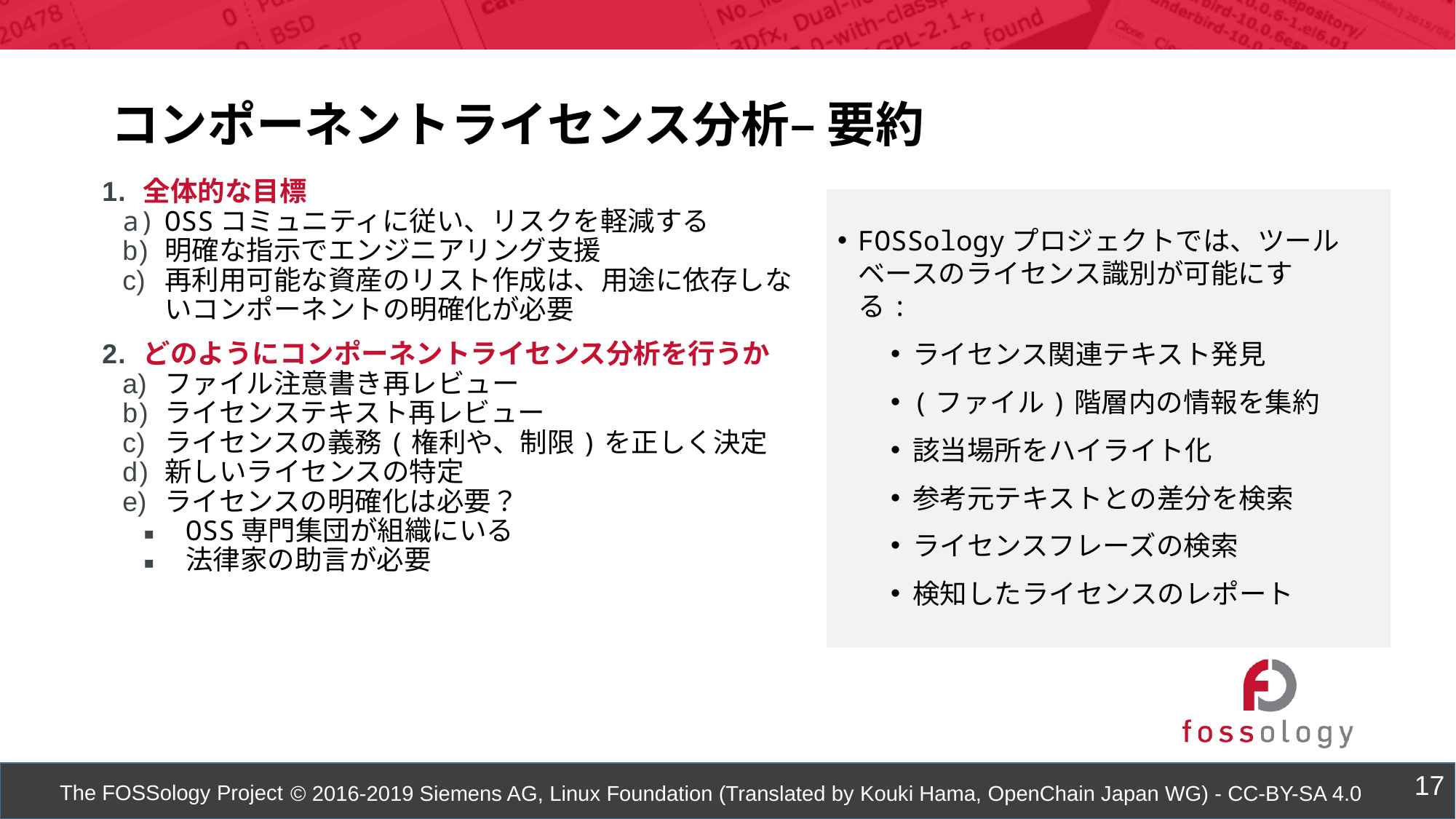

コンポーネントライセンス分析– 要約
全体的な目標
OSSコミュニティに従い、リスクを軽減する
明確な指示でエンジニアリング支援
再利用可能な資産のリスト作成は、用途に依存しないコンポーネントの明確化が必要
どのようにコンポーネントライセンス分析を行うか
ファイル注意書き再レビュー
ライセンステキスト再レビュー
ライセンスの義務(権利や、制限)を正しく決定
新しいライセンスの特定
ライセンスの明確化は必要？
OSS専門集団が組織にいる
法律家の助言が必要

FOSSologyプロジェクトでは、ツールベースのライセンス識別が可能にする:
ライセンス関連テキスト発見
(ファイル)階層内の情報を集約
該当場所をハイライト化
参考元テキストとの差分を検索
ライセンスフレーズの検索
検知したライセンスのレポート